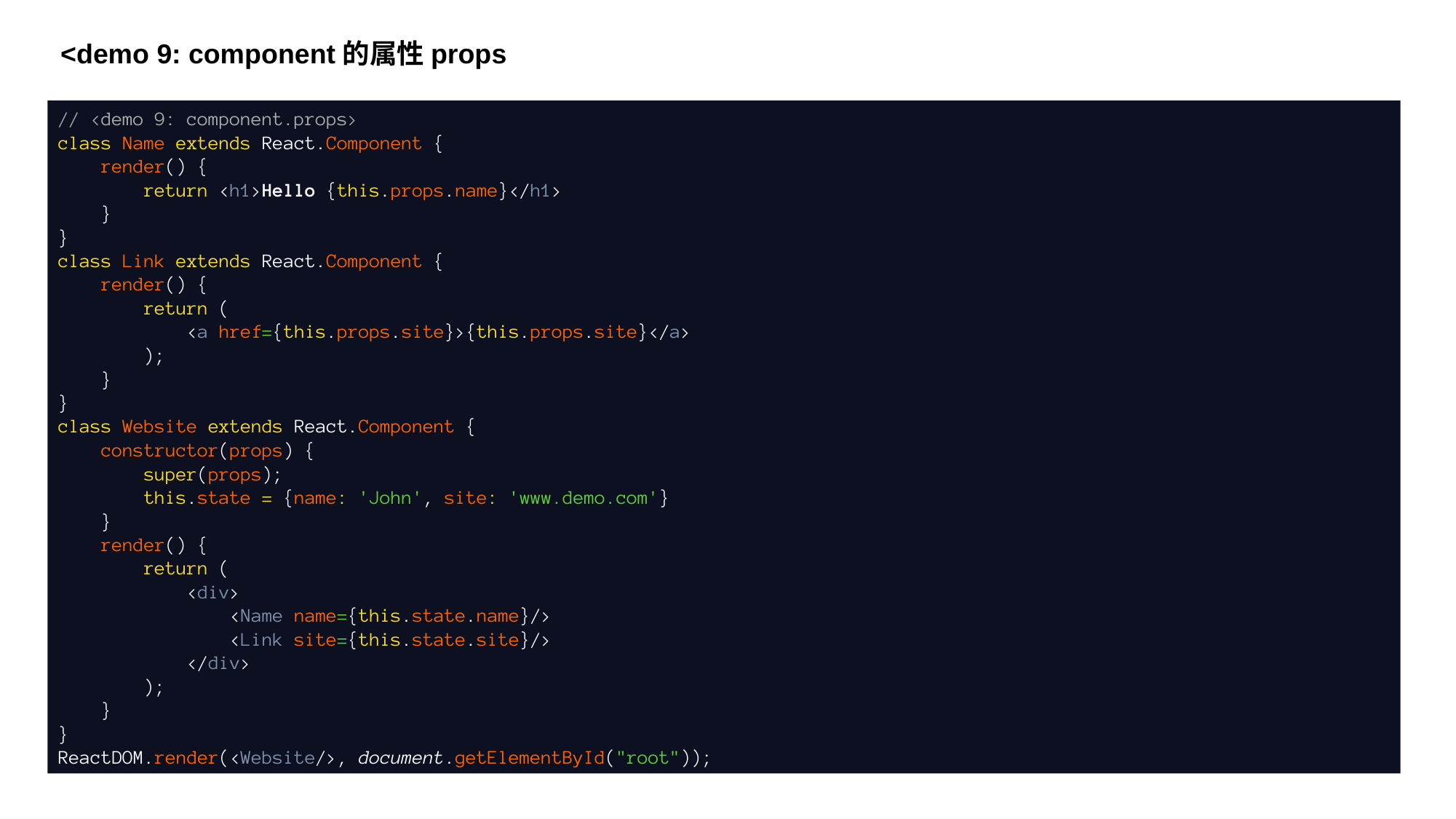

<demo 9: component的属性props
// <demo 9: component.props>
class Name extends React.Component {
    render() {
        return <h1>Hello {this.props.name}</h1>
    }
}
class Link extends React.Component {
    render() {
        return (
            <a href={this.props.site}>{this.props.site}</a>
        );
    }
}
class Website extends React.Component {
    constructor(props) {
        super(props);
        this.state = {name: 'John', site: 'www.demo.com'}
    }
    render() {
        return (
            <div>
                <Name name={this.state.name}/>
                <Link site={this.state.site}/>
            </div>
        );
    }
}
ReactDOM.render(<Website/>, document.getElementById("root"));